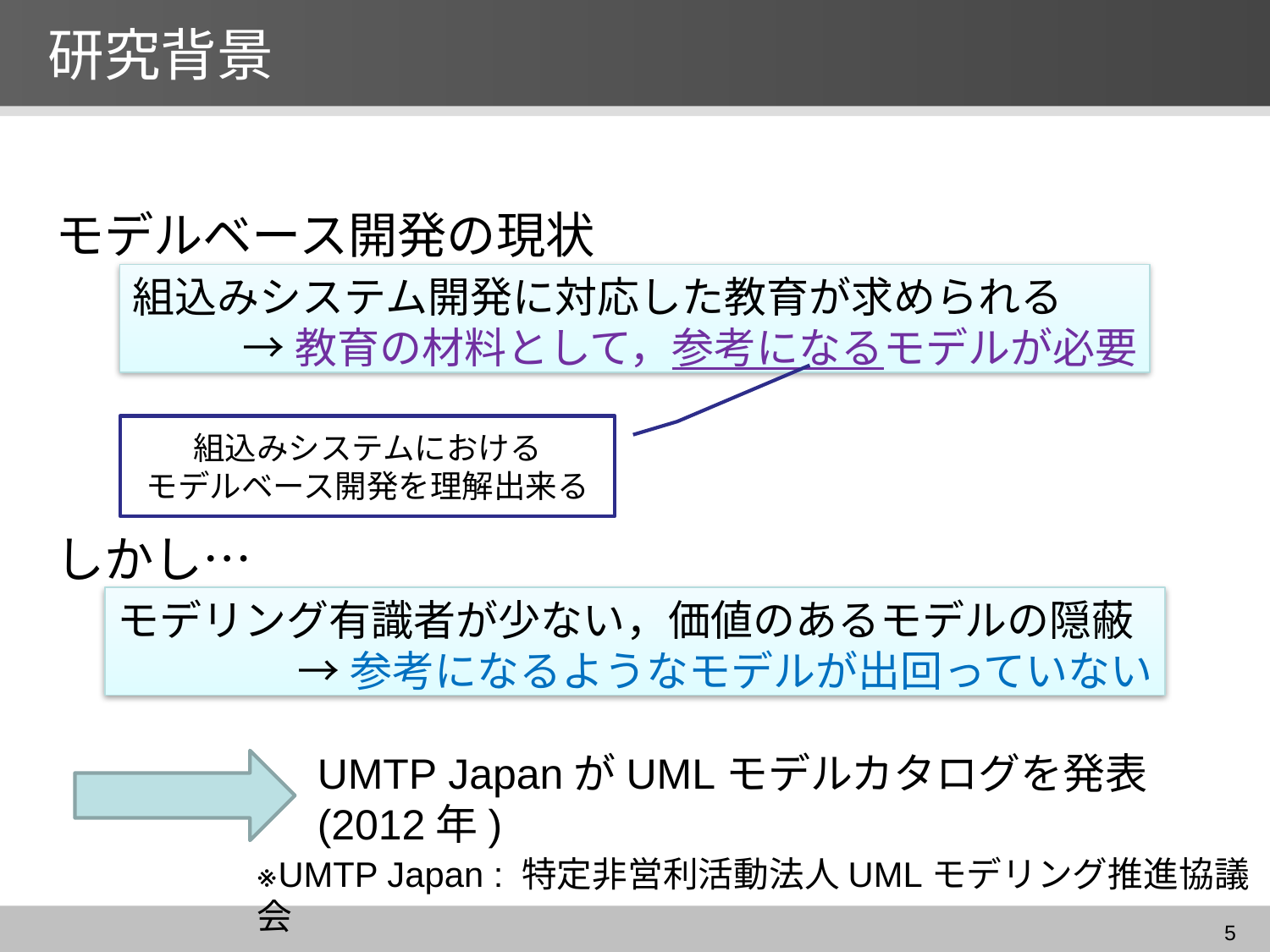

# 研究背景
モデルベース開発の現状

しかし…
組込みシステム開発に対応した教育が求められる
→教育の材料として，参考になるモデルが必要
組込みシステムにおける
モデルベース開発を理解出来る
モデリング有識者が少ない，価値のあるモデルの隠蔽
→参考になるようなモデルが出回っていない
UMTP JapanがUMLモデルカタログを発表(2012年)

※UMTP Japan : 特定非営利活動法人UMLモデリング推進協議会
5